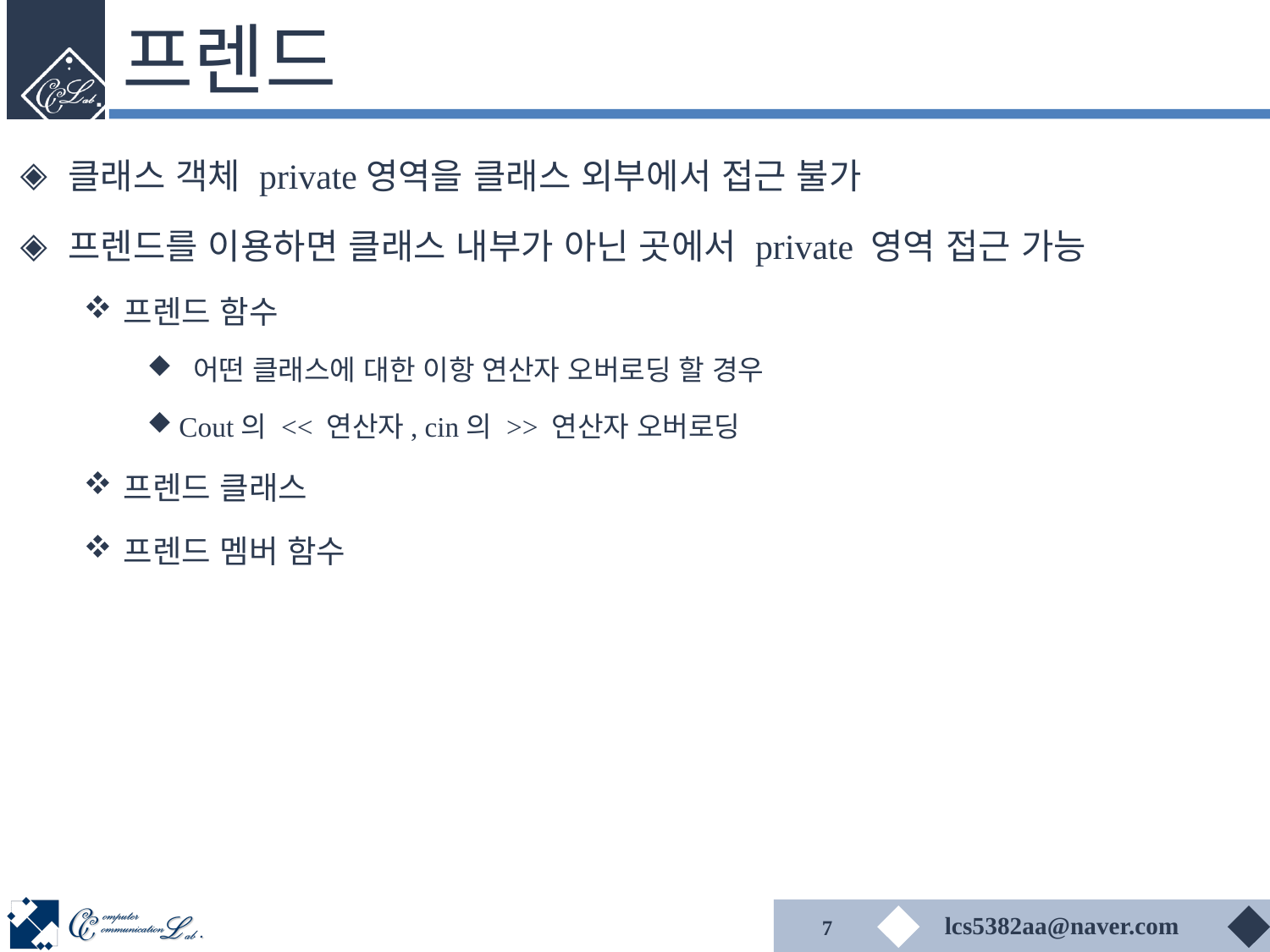

# 프렌드
클래스 객체 private영역을 클래스 외부에서 접근 불가
프렌드를 이용하면 클래스 내부가 아닌 곳에서 private 영역 접근 가능
프렌드 함수
 어떤 클래스에 대한 이항 연산자 오버로딩 할 경우
Cout의 << 연산자, cin의 >> 연산자 오버로딩
프렌드 클래스
프렌드 멤버 함수